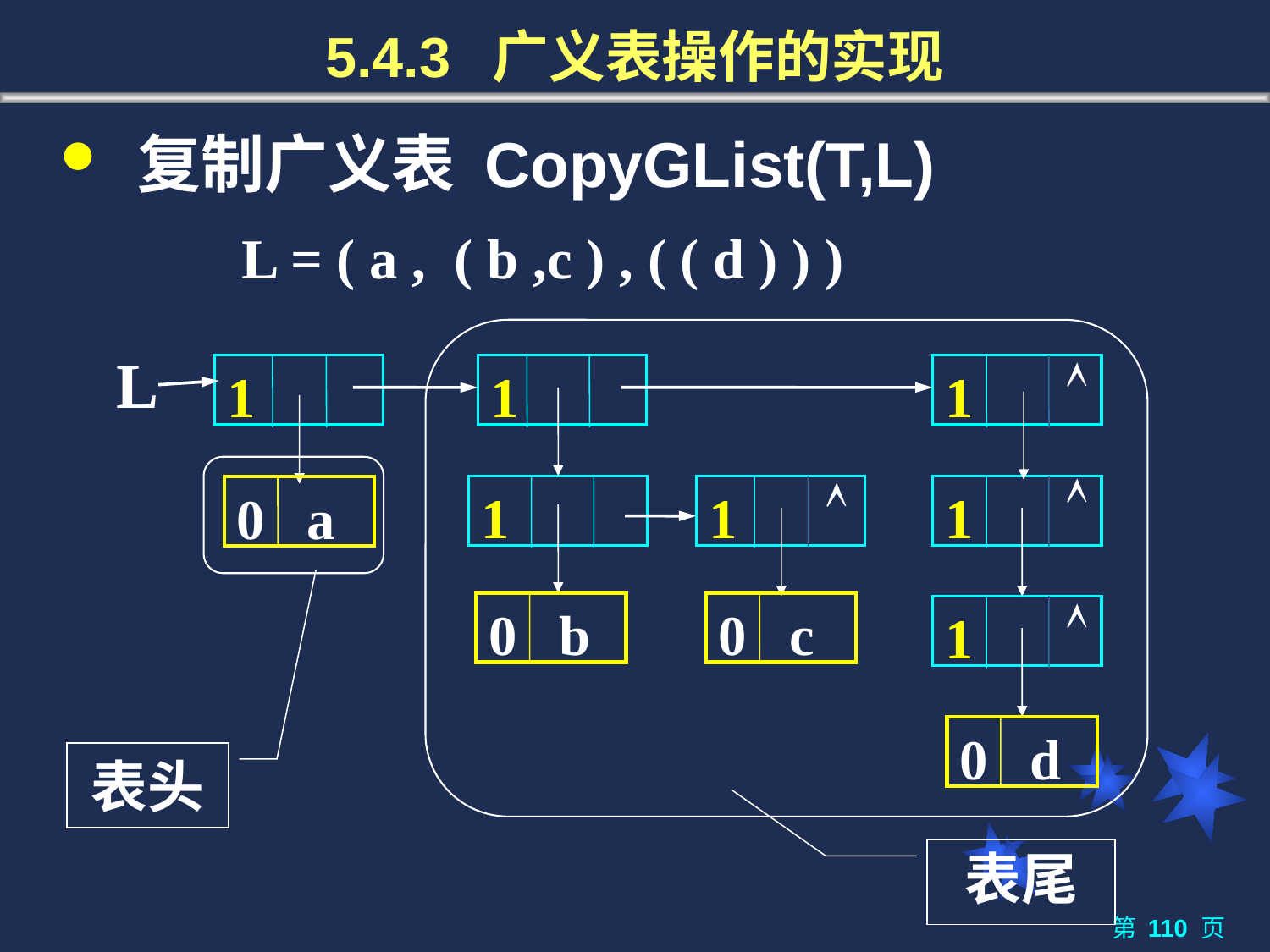

5.4.3  广义表操作的实现
 复制广义表 CopyGList(T,L)
L = ( a ,  ( b ,c ) , ( ( d ) ) )

L
∧
1

1

1

∧
∧
1

1

1

0   a

∧

0   b

0   c
1

0   d

表头
表尾
第 110 页